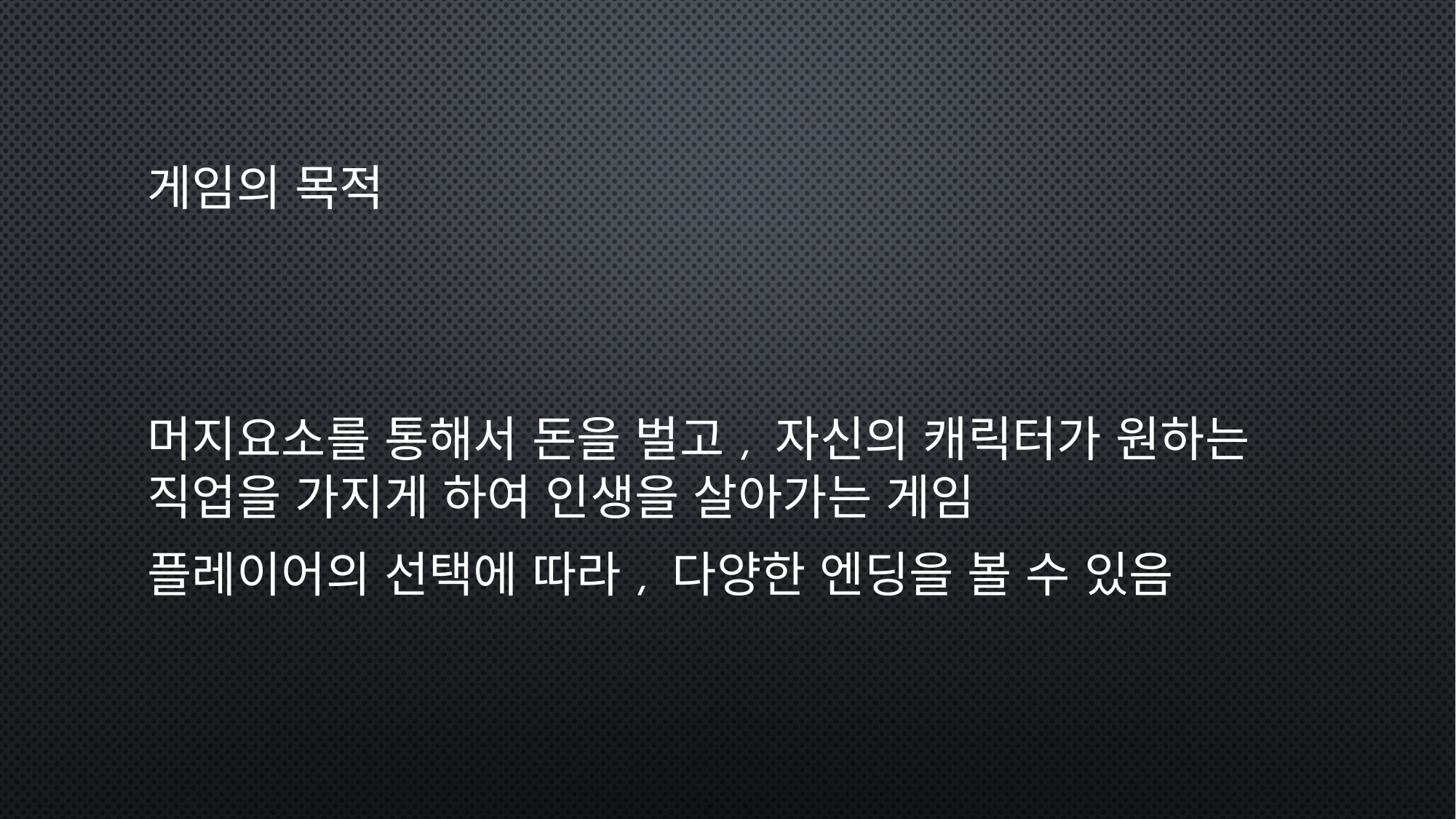

# 게임의 목적
머지요소를 통해서 돈을 벌고, 자신의 캐릭터가 원하는 직업을 가지게 하여 인생을 살아가는 게임
플레이어의 선택에 따라, 다양한 엔딩을 볼 수 있음